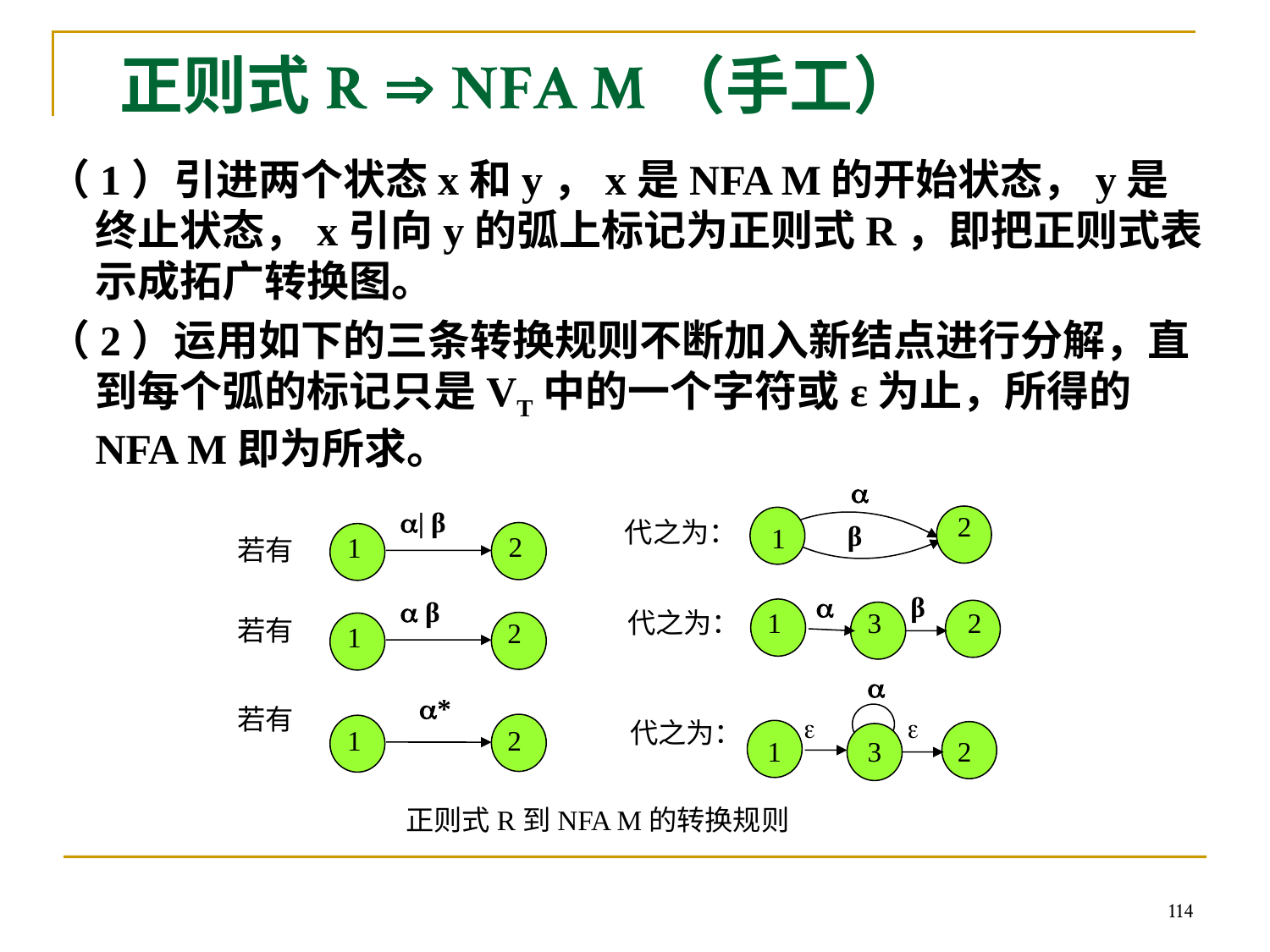

# 正则式R ⇒ NFA M（手工）
（1）引进两个状态x和y，x是NFA M的开始状态，y是终止状态，x引向y的弧上标记为正则式R，即把正则式表示成拓广转换图。
（2）运用如下的三条转换规则不断加入新结点进行分解，直到每个弧的标记只是VT中的一个字符或ε为止，所得的NFA M即为所求。

α

α| β
2

代之为：
β
1

2

1

若有

α
β
α β
代之为：
1

3

2

若有
2

1

α

α*
若有
ε

ε
代之为：

1

2

1

3

2

正则式R到NFA M的转换规则
114